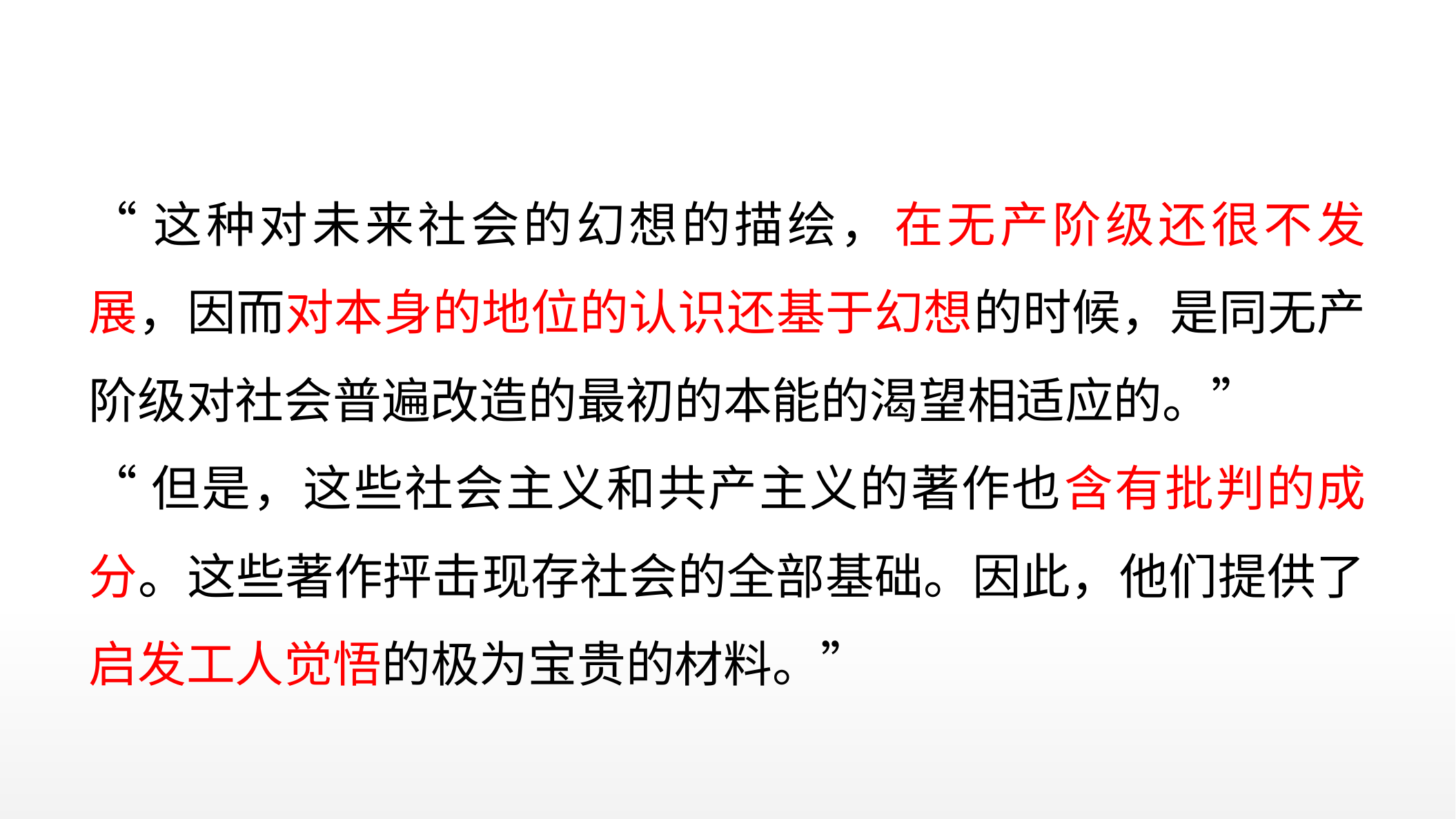

马恩对空想社会主义的一段评价
“这种对未来社会的幻想的描绘，在无产阶级还很不发展，因而对本身的地位的认识还基于幻想的时候，是同无产阶级对社会普遍改造的最初的本能的渴望相适应的。”
“但是，这些社会主义和共产主义的著作也含有批判的成分。这些著作抨击现存社会的全部基础。因此，他们提供了启发工人觉悟的极为宝贵的材料。”